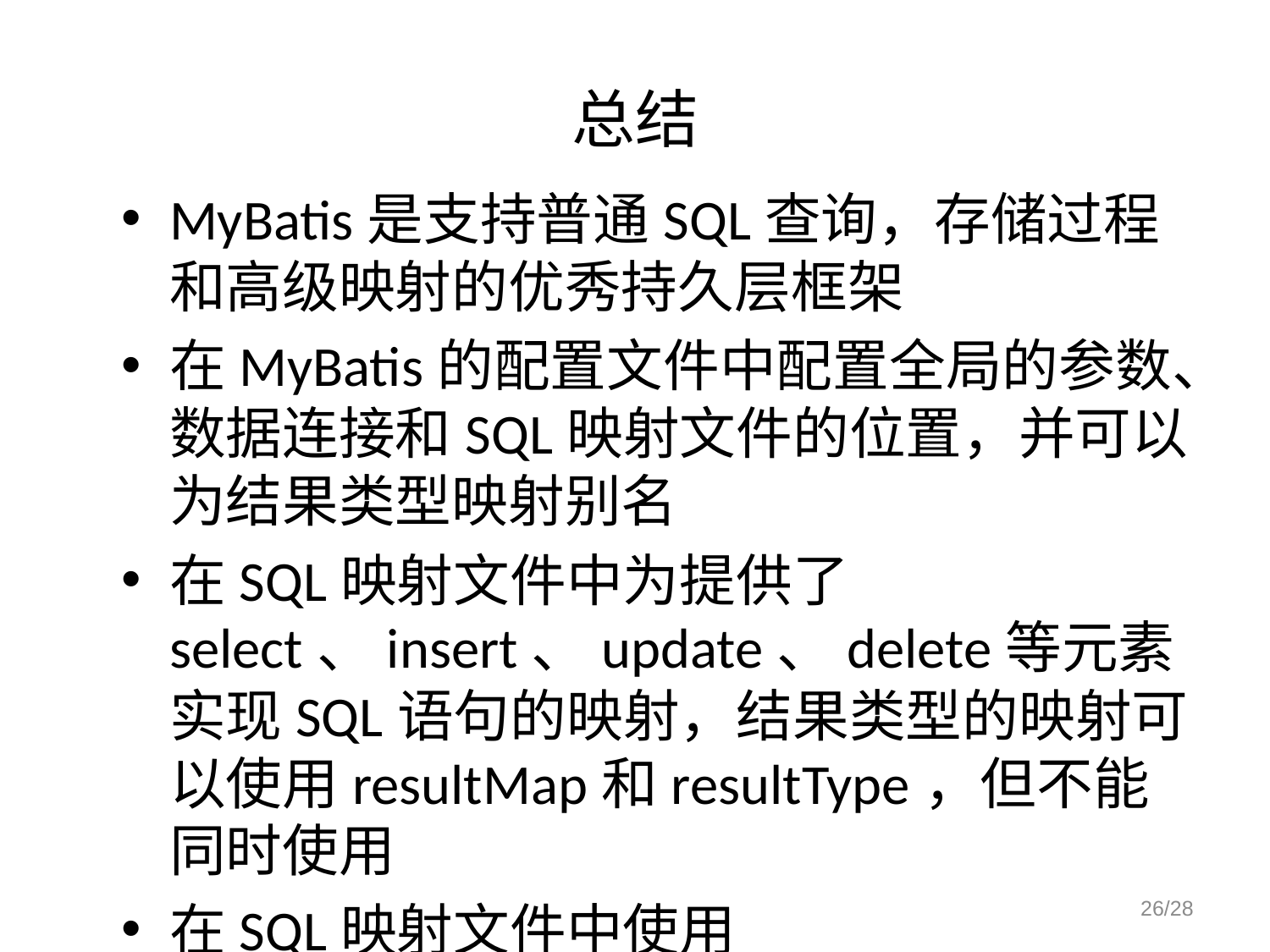

# 总结
MyBatis是支持普通SQL查询，存储过程和高级映射的优秀持久层框架
在MyBatis的配置文件中配置全局的参数、数据连接和SQL映射文件的位置，并可以为结果类型映射别名
在SQL映射文件中为提供了select、insert、update、delete等元素实现SQL语句的映射，结果类型的映射可以使用resultMap和resultType，但不能同时使用
在SQL映射文件中使用if、choose、where、set实现动态SQL的映射
26/28